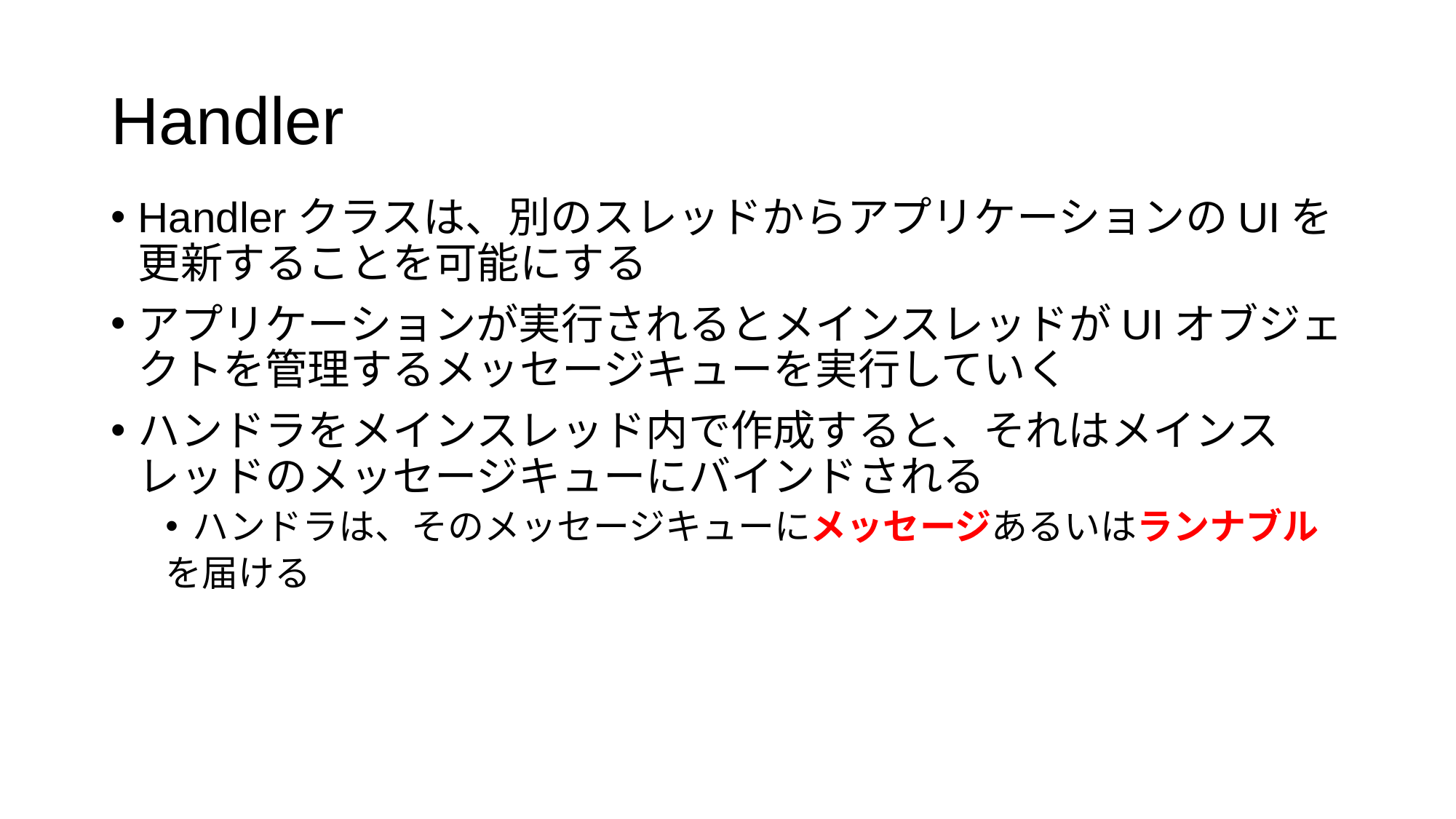

# Handler
Handlerクラスは、別のスレッドからアプリケーションのUIを更新することを可能にする
アプリケーションが実行されるとメインスレッドがUIオブジェクトを管理するメッセージキューを実行していく
ハンドラをメインスレッド内で作成すると、それはメインスレッドのメッセージキューにバインドされる
ハンドラは、そのメッセージキューにメッセージあるいはランナブル
を届ける